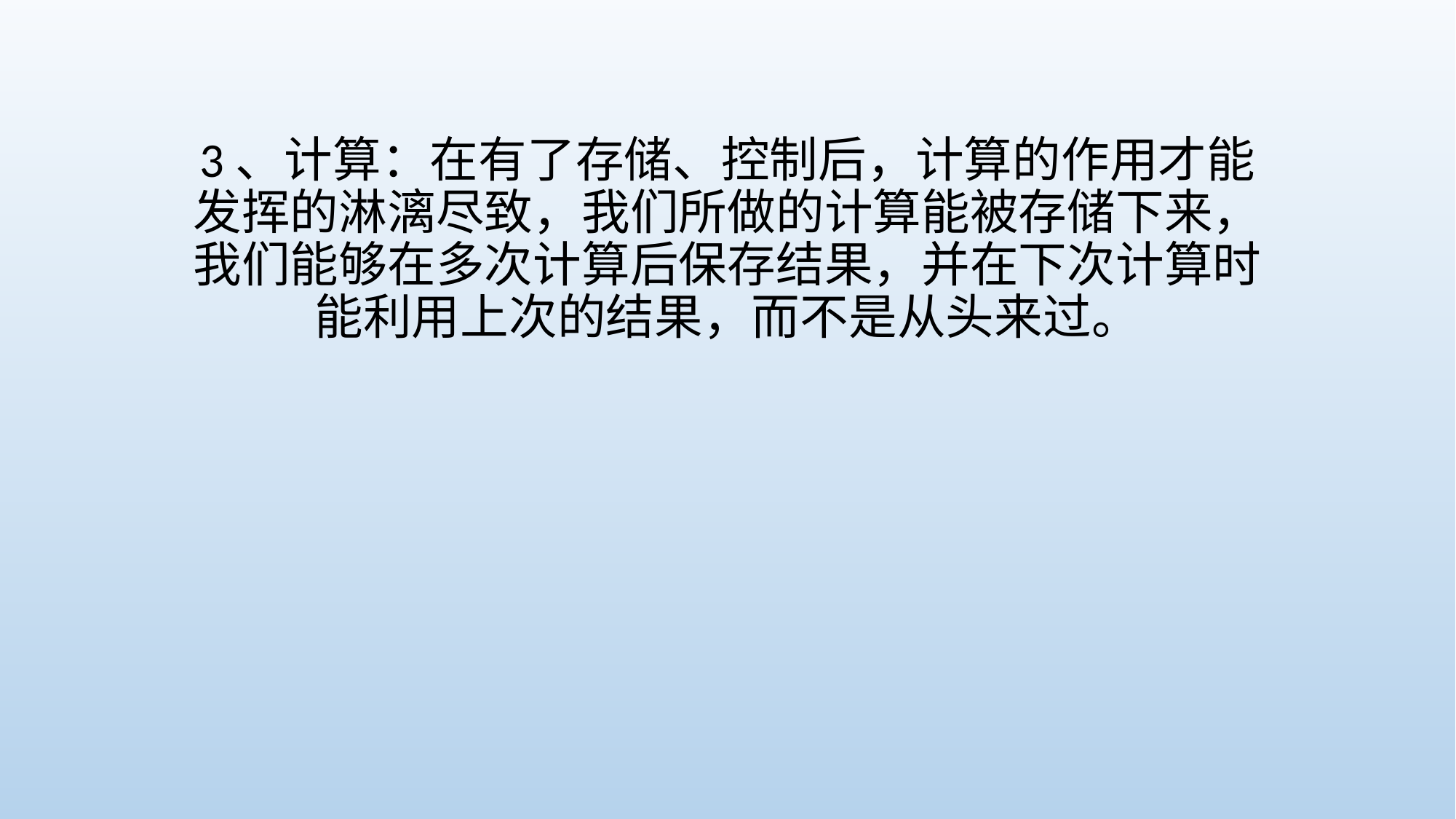

#
3、计算：在有了存储、控制后，计算的作用才能发挥的淋漓尽致，我们所做的计算能被存储下来，我们能够在多次计算后保存结果，并在下次计算时能利用上次的结果，而不是从头来过。